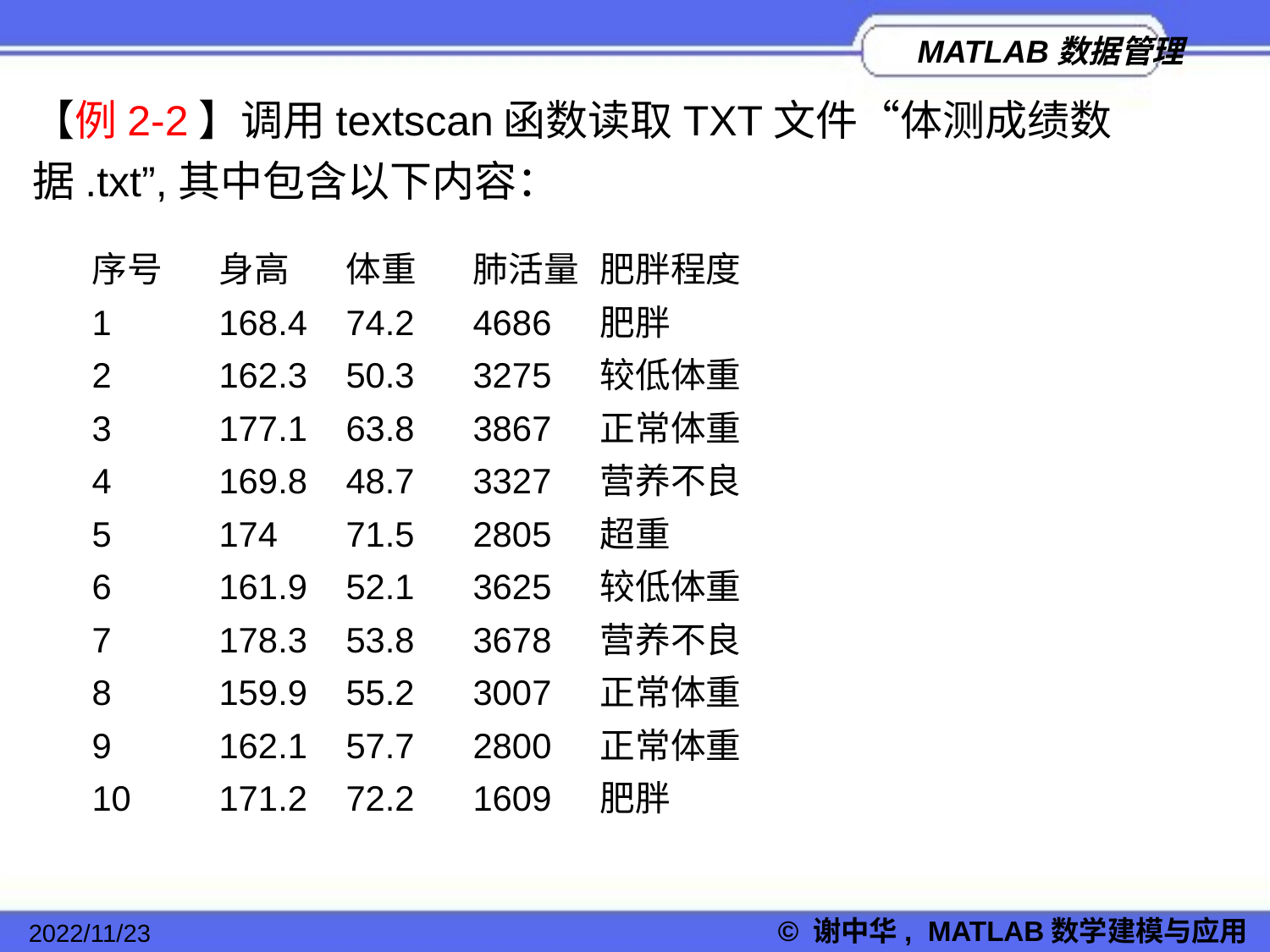

【例2-2】调用textscan函数读取TXT文件“体测成绩数据.txt”,其中包含以下内容：
序号	身高	体重	肺活量	肥胖程度
1	168.4	74.2	4686	肥胖
2	162.3	50.3	3275	较低体重
3	177.1	63.8	3867	正常体重
4	169.8	48.7	3327	营养不良
5	174	71.5	2805	超重
6	161.9	52.1	3625	较低体重
7	178.3	53.8	3678	营养不良
8	159.9	55.2	3007	正常体重
9	162.1	57.7	2800	正常体重
10	171.2	72.2	1609	肥胖
© 谢中华,  MATLAB数学建模与应用